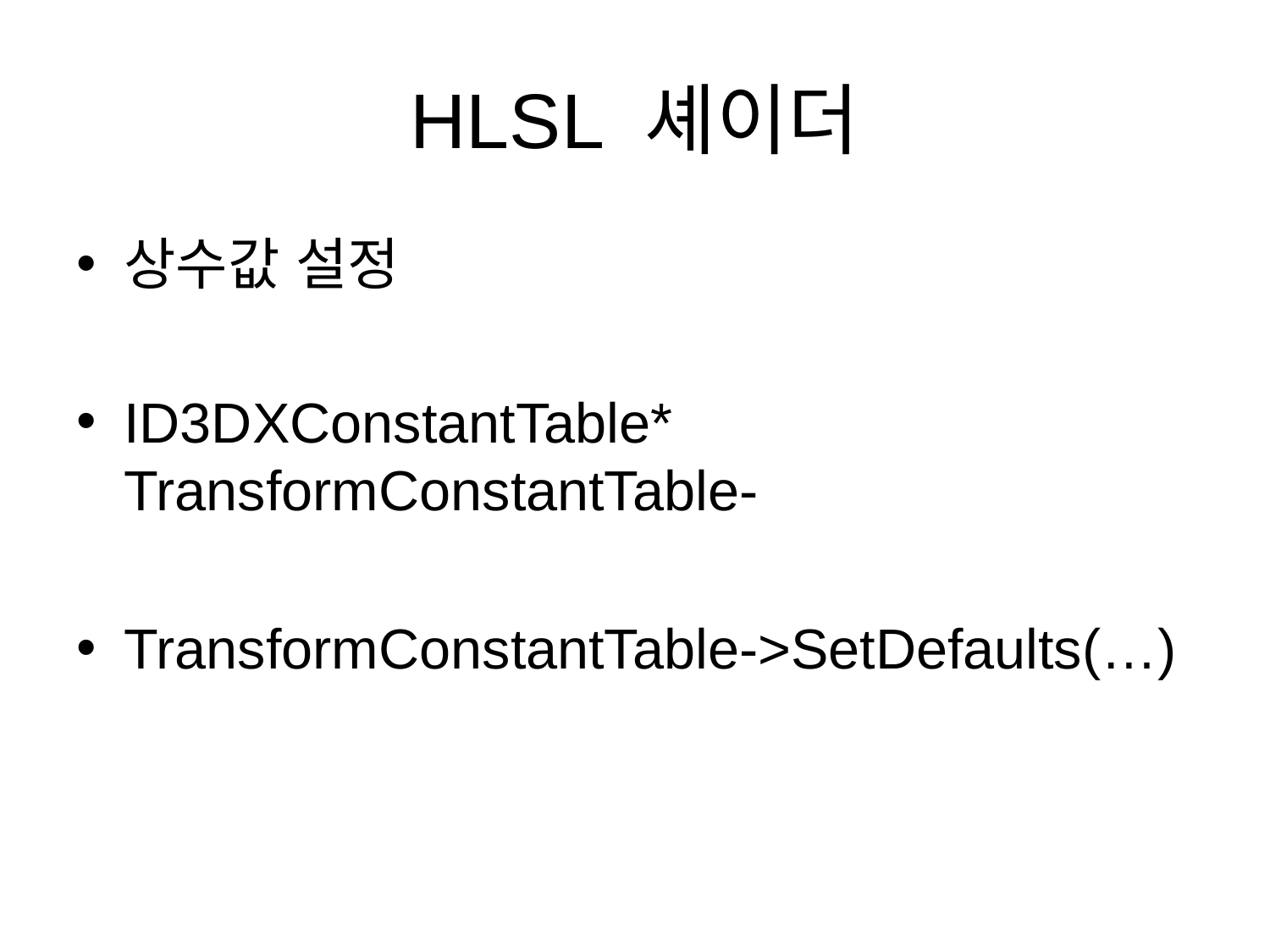

# HLSL 셰이더
상수값 설정

ID3DXConstantTable* TransformConstantTable-

TransformConstantTable->SetDefaults(…)